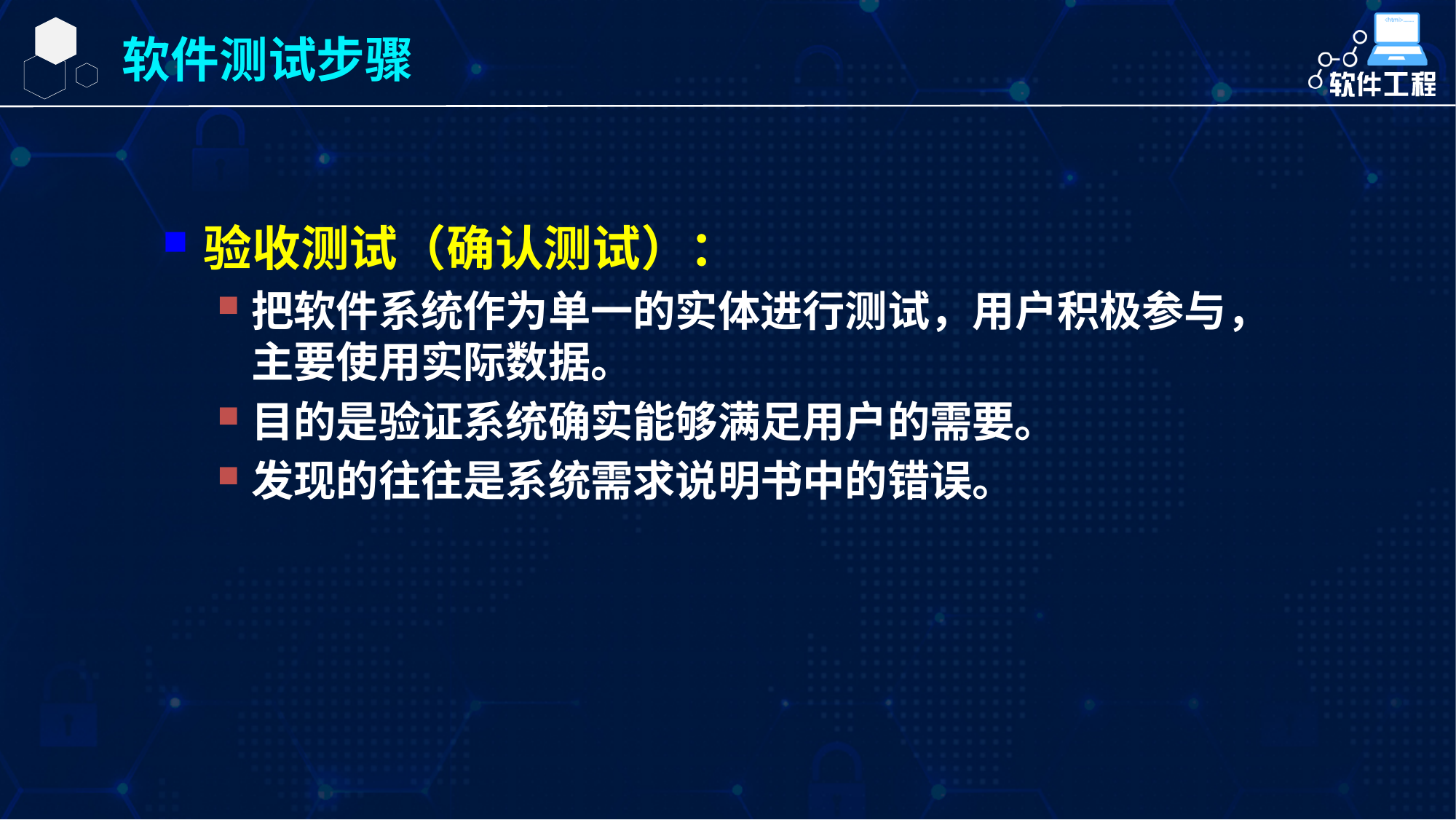

软件测试步骤
验收测试（确认测试）：
把软件系统作为单一的实体进行测试，用户积极参与，主要使用实际数据。
目的是验证系统确实能够满足用户的需要。
发现的往往是系统需求说明书中的错误。